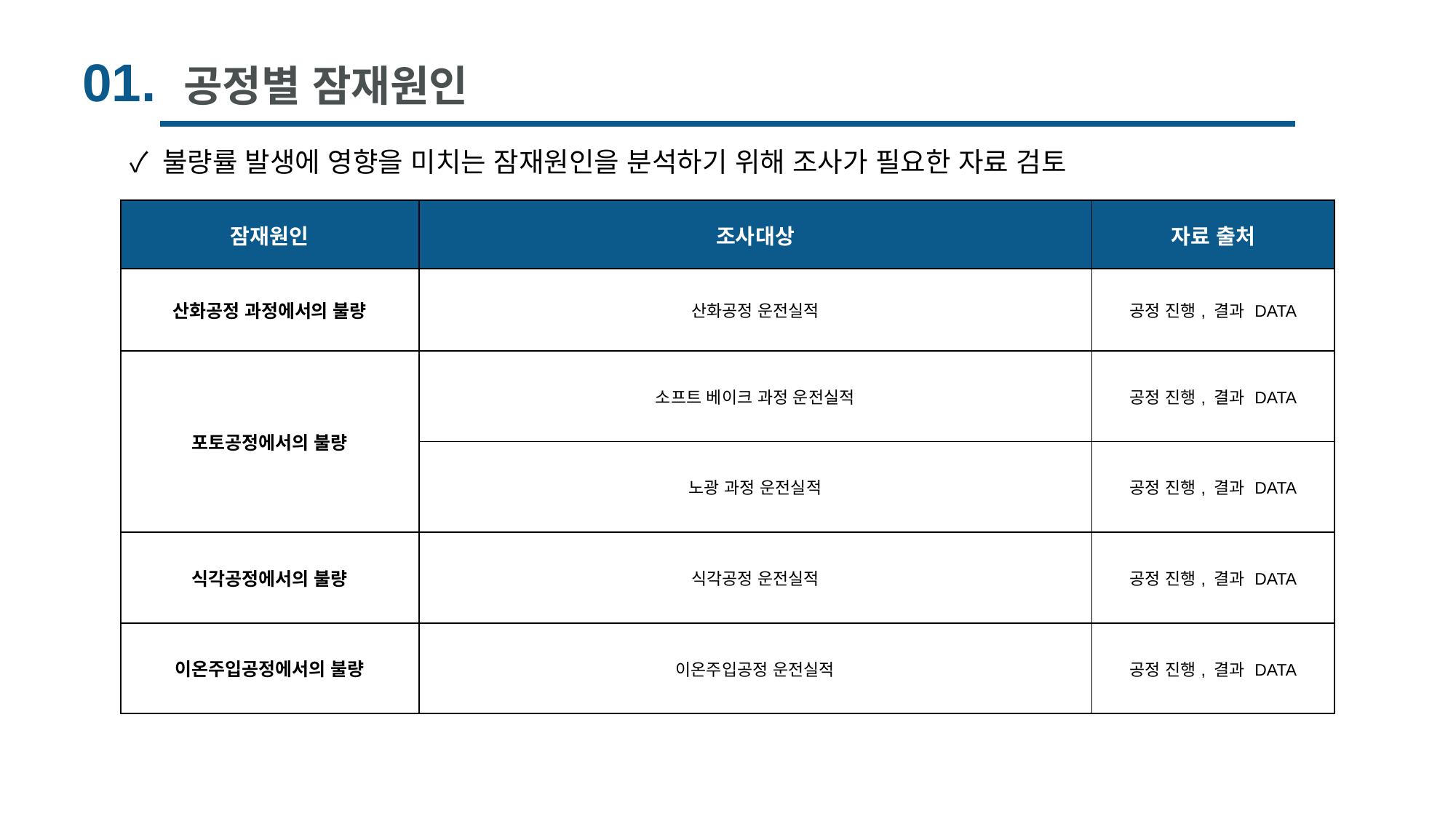

01. 공정별 잠재원인
✓ 불량률 발생에 영향을 미치는 잠재원인을 분석하기 위해 조사가 필요한 자료 검토
| 잠재원인 | 조사대상 | 자료 출처 |
| --- | --- | --- |
| 산화공정 과정에서의 불량 | 산화공정 운전실적 | 공정 진행, 결과 DATA |
| 포토공정에서의 불량 | 소프트 베이크 과정 운전실적 | 공정 진행, 결과 DATA |
| 노광 과정에서의 불량 | 노광 과정 운전실적 | 공정 진행, 결과 DATA |
| 식각공정에서의 불량 | 식각공정 운전실적 | 공정 진행, 결과 DATA |
| 이온주입공정에서의 불량 | 이온주입공정 운전실적 | 공정 진행, 결과 DATA |